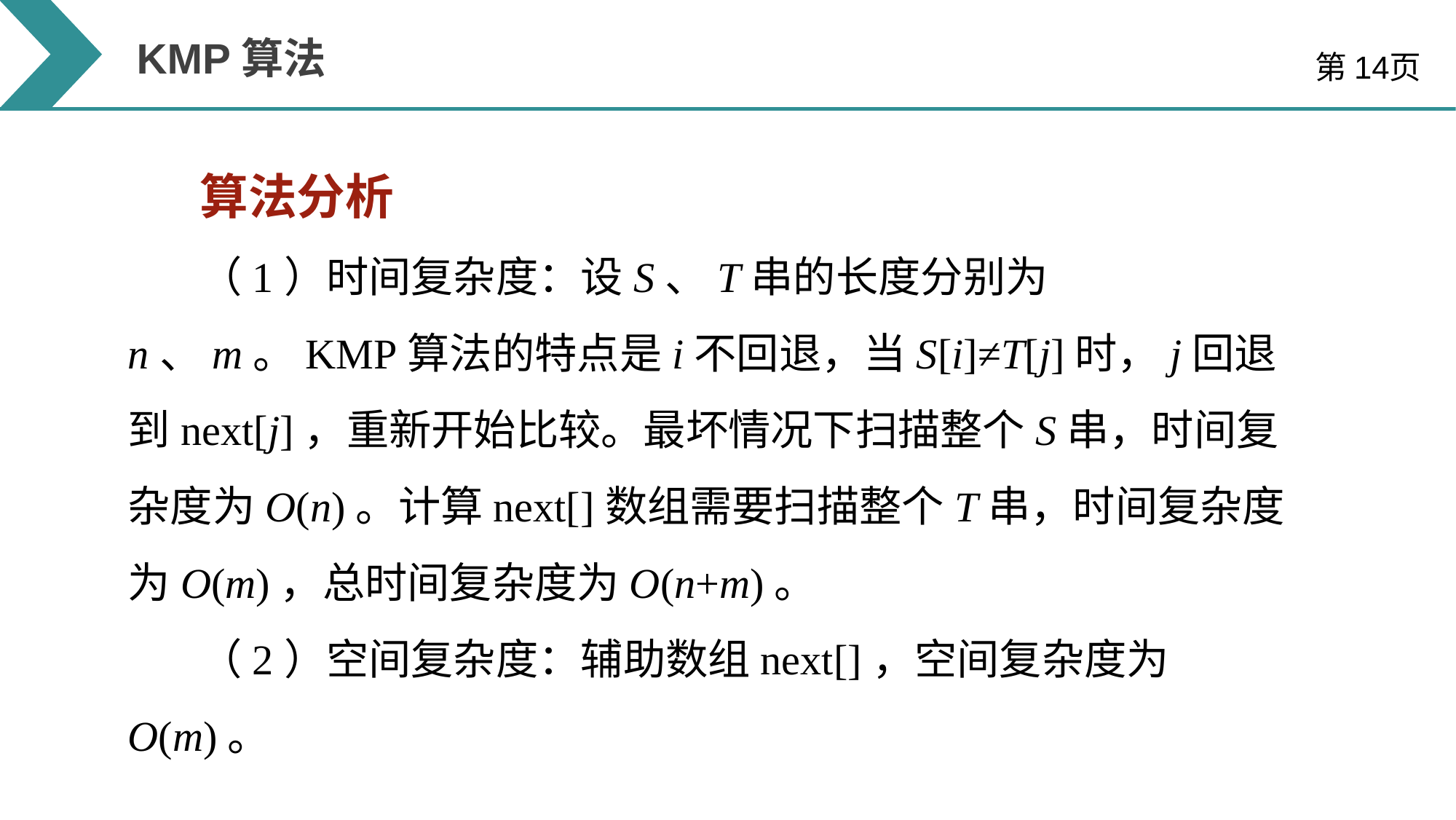

KMP算法
第14页
算法分析
（1）时间复杂度：设S、T串的长度分别为n、m。KMP算法的特点是i不回退，当S[i]≠T[j]时，j回退到next[j]，重新开始比较。最坏情况下扫描整个S串，时间复杂度为O(n)。计算next[]数组需要扫描整个T串，时间复杂度为O(m)，总时间复杂度为O(n+m)。
（2）空间复杂度：辅助数组next[]，空间复杂度为O(m)。